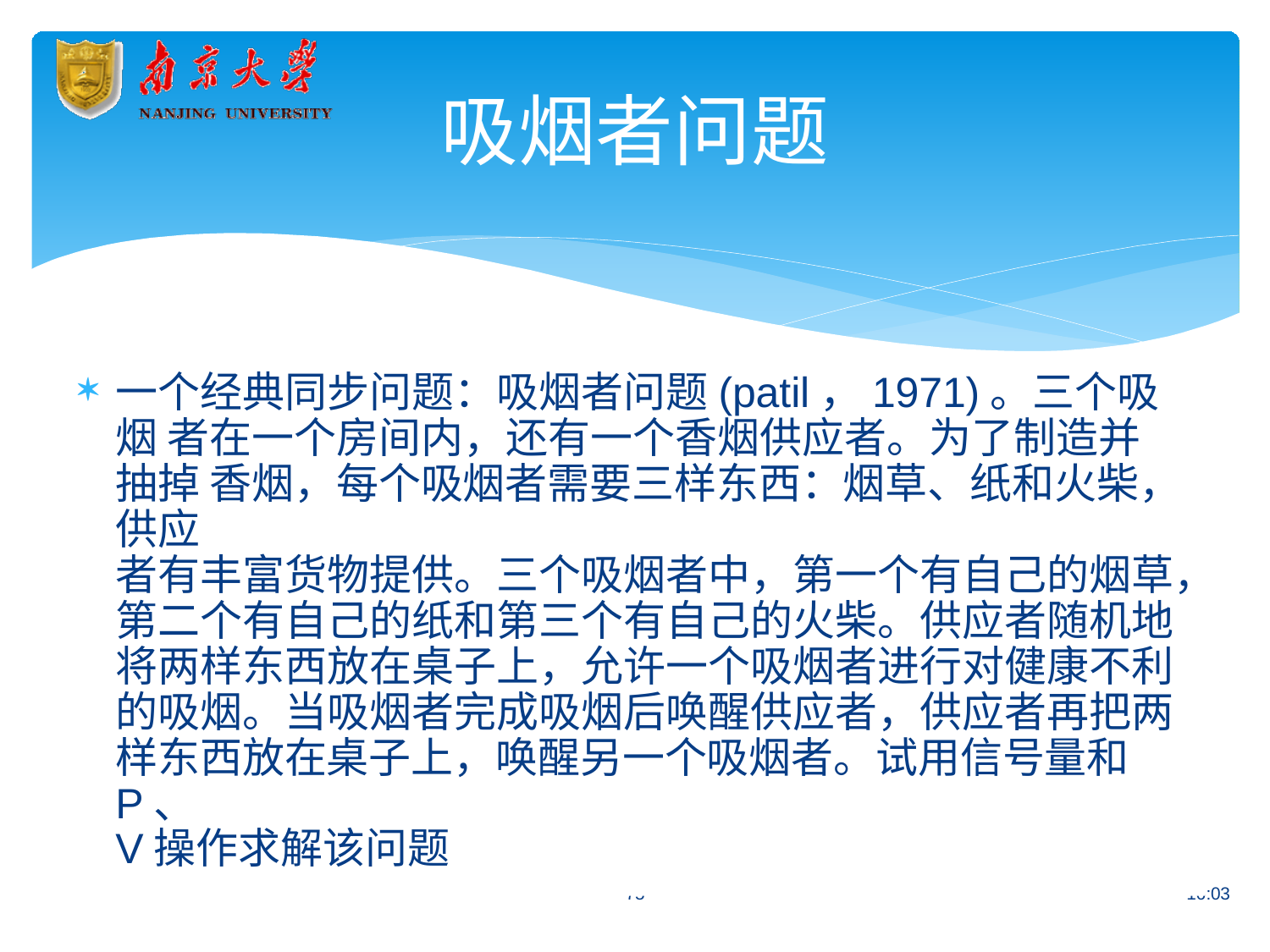

# 吸烟者问题

一个经典同步问题：吸烟者问题(patil，1971)。三个吸烟 者在一个房间内，还有一个香烟供应者。为了制造并抽掉 香烟，每个吸烟者需要三样东西：烟草、纸和火柴，供应
者有丰富货物提供。三个吸烟者中，第一个有自己的烟草， 第二个有自己的纸和第三个有自己的火柴。供应者随机地 将两样东西放在桌子上，允许一个吸烟者进行对健康不利 的吸烟。当吸烟者完成吸烟后唤醒供应者，供应者再把两 样东西放在桌子上，唤醒另一个吸烟者。试用信号量和P、
V操作求解该问题

:03
75	16